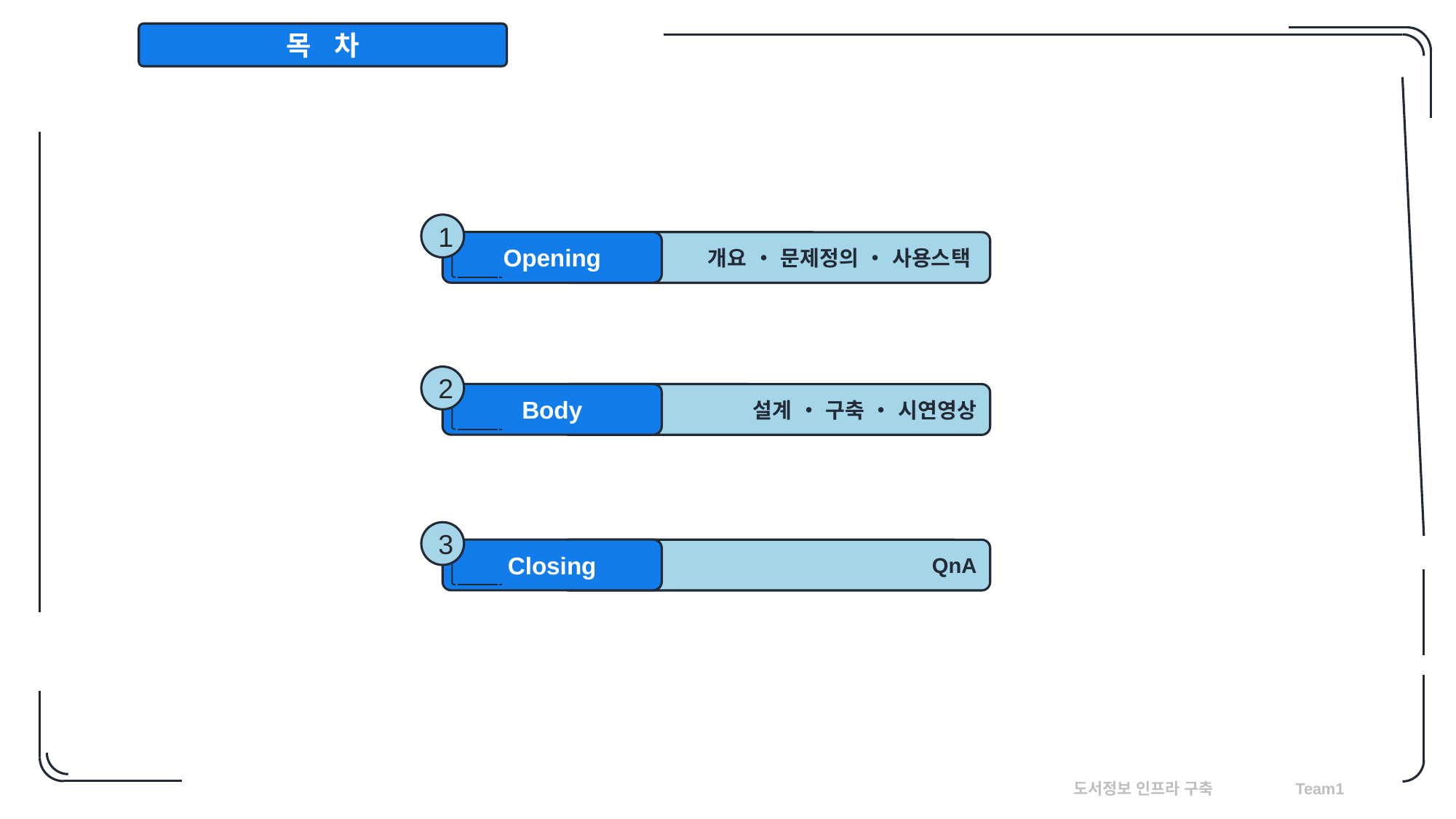

목   차

1
Opening
개요 ・ 문제정의 ・ 사용스택

2
Body
설계 ・ 구축 ・ 시연영상

3
Closing
QnA

도서정보 인프라 구축                  Team1